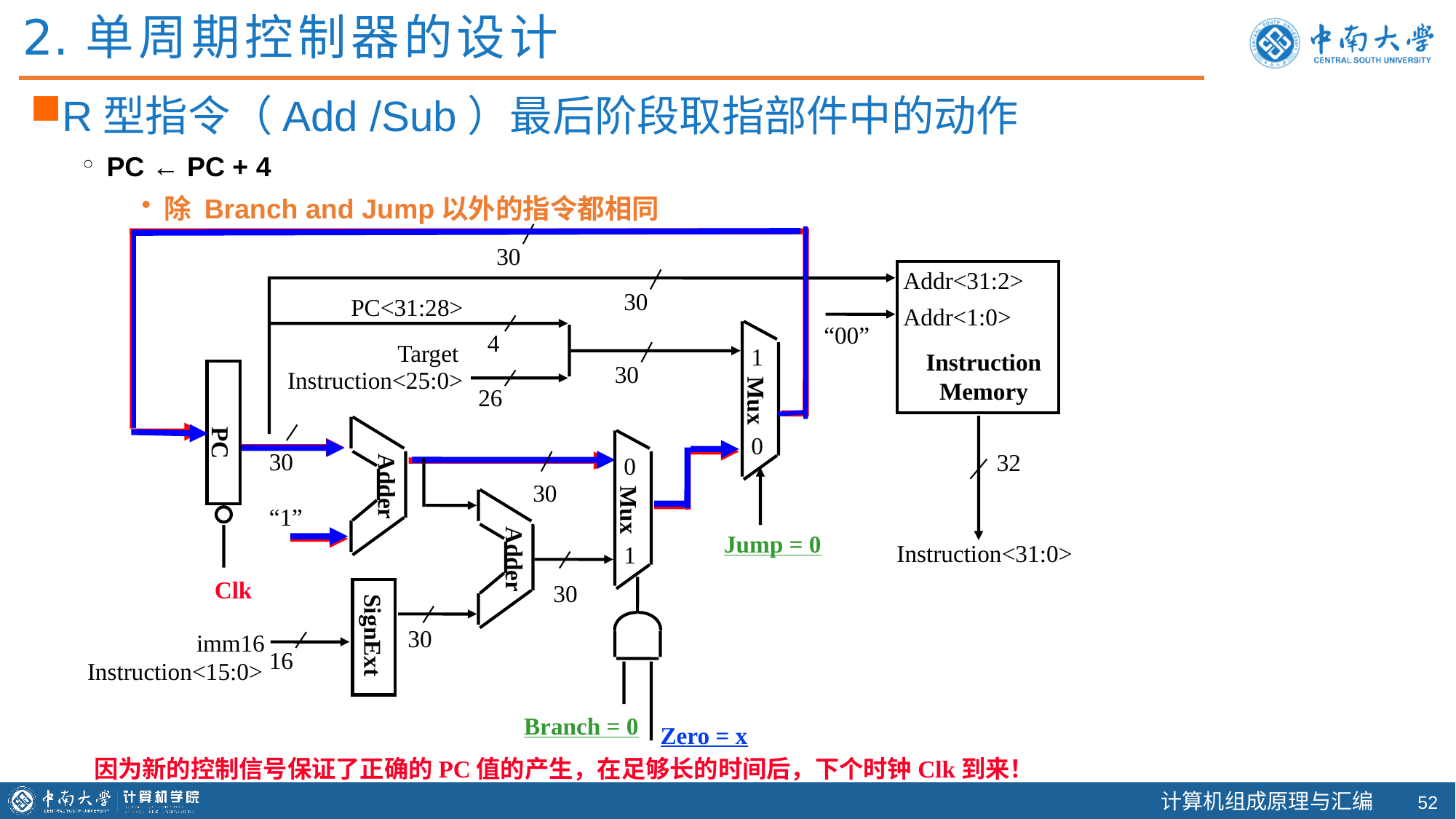

2.单周期控制器的设计

R型指令（Add /Sub）最后阶段取指部件中的动作
PC ← PC + 4
除 Branch and Jump以外的指令都相同

30
Addr<31:2>

30
PC<31:28>
Addr<1:0>
“00”

1
Mux
0
4

Target
Instruction
Memory

30
Instruction<25:0>

PC

Clk

26

Adder

0
Mux
1
30
32

Jump = 0
30

Adder
“1”

Instruction<31:0>

30

SignExt
30
imm16

16

Instruction<15:0>

Branch = 0
Zero = x
因为新的控制信号保证了正确的PC值的产生，在足够长的时间后，下个时钟Clk到来！
52